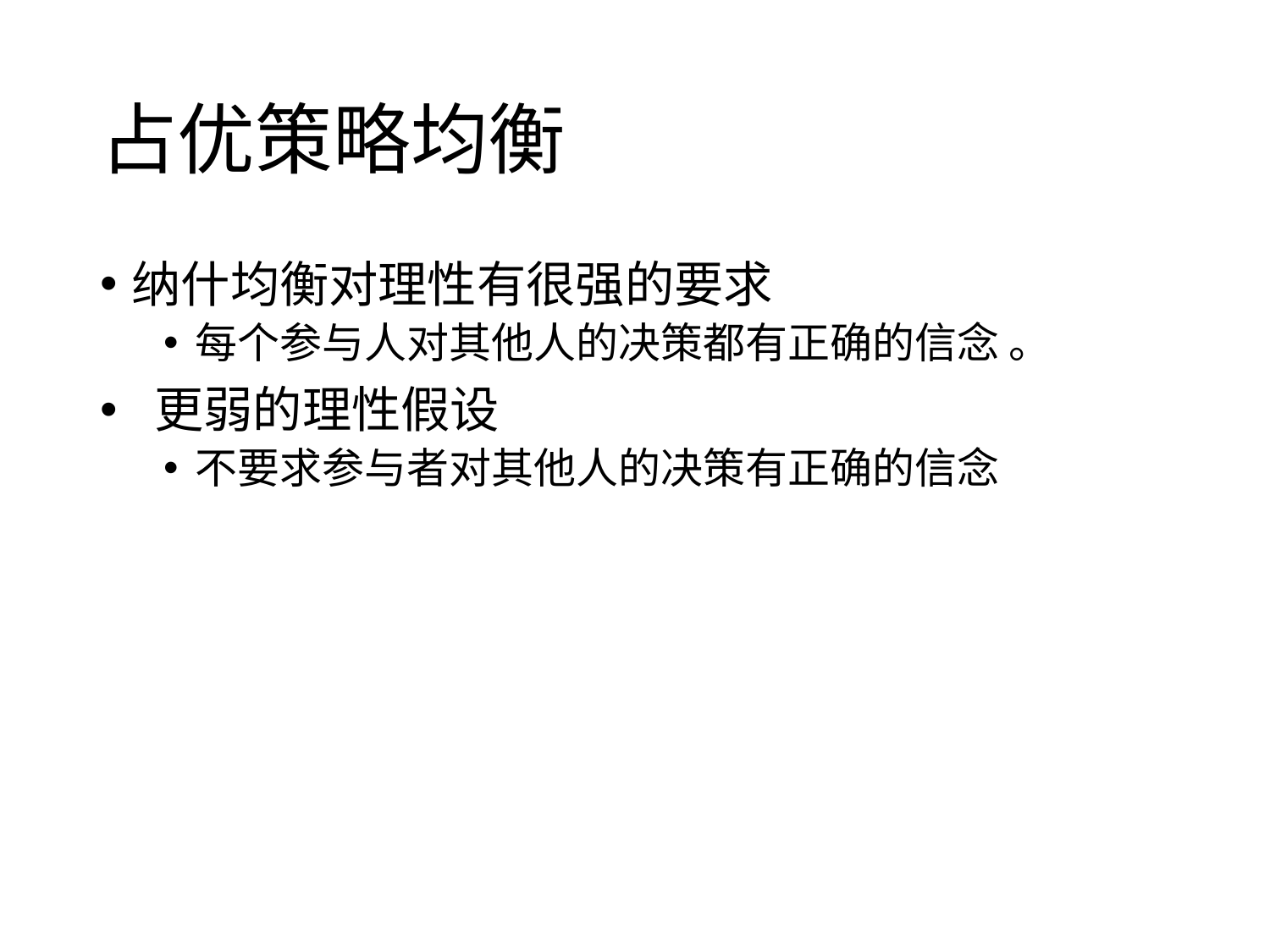

# 占优策略均衡
纳什均衡对理性有很强的要求
每个参与人对其他人的决策都有正确的信念 。
 更弱的理性假设
不要求参与者对其他人的决策有正确的信念